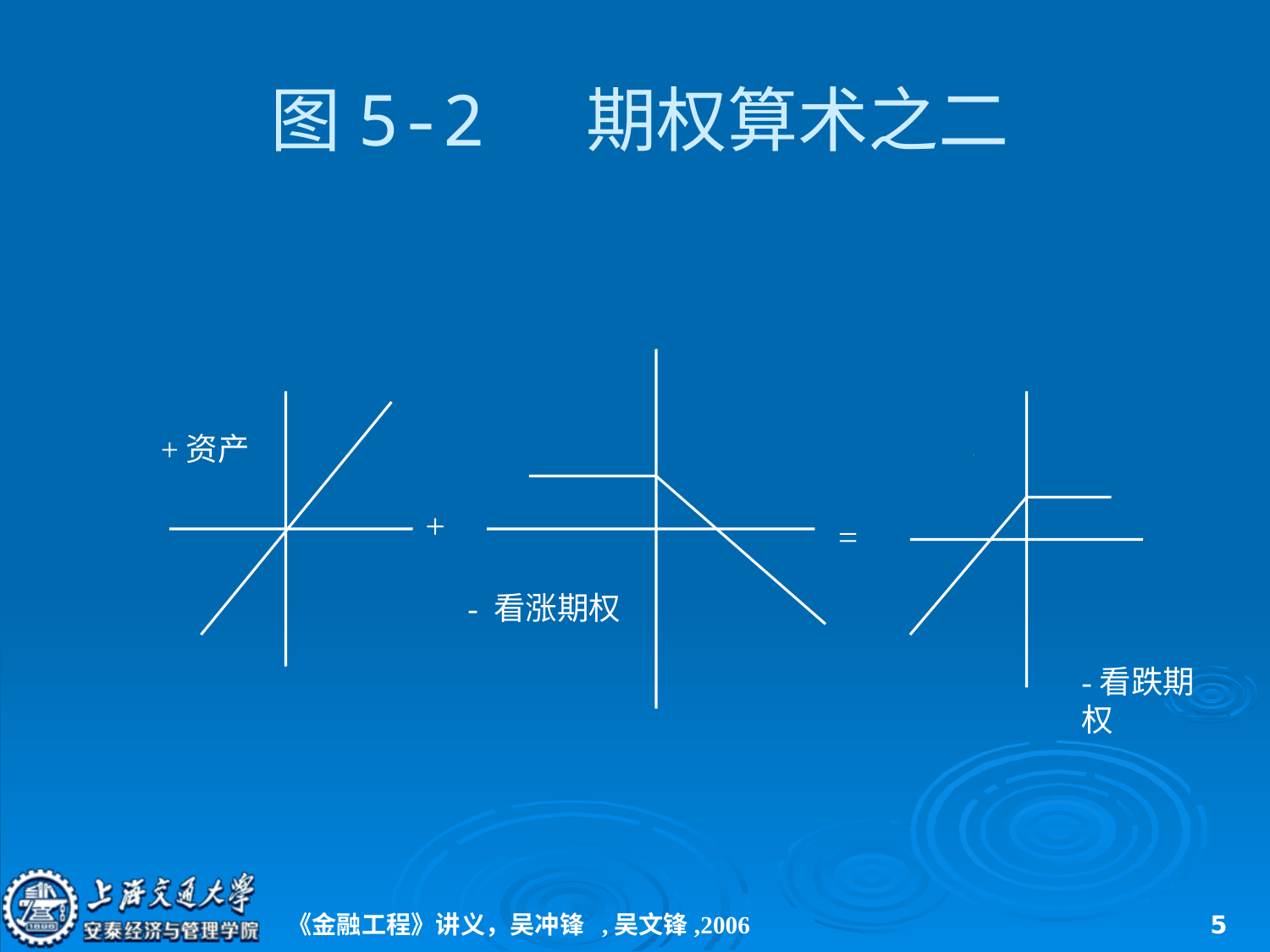

# 图5-2  期权算术之二

+资产

+

=

- 看涨期权
-看跌期权